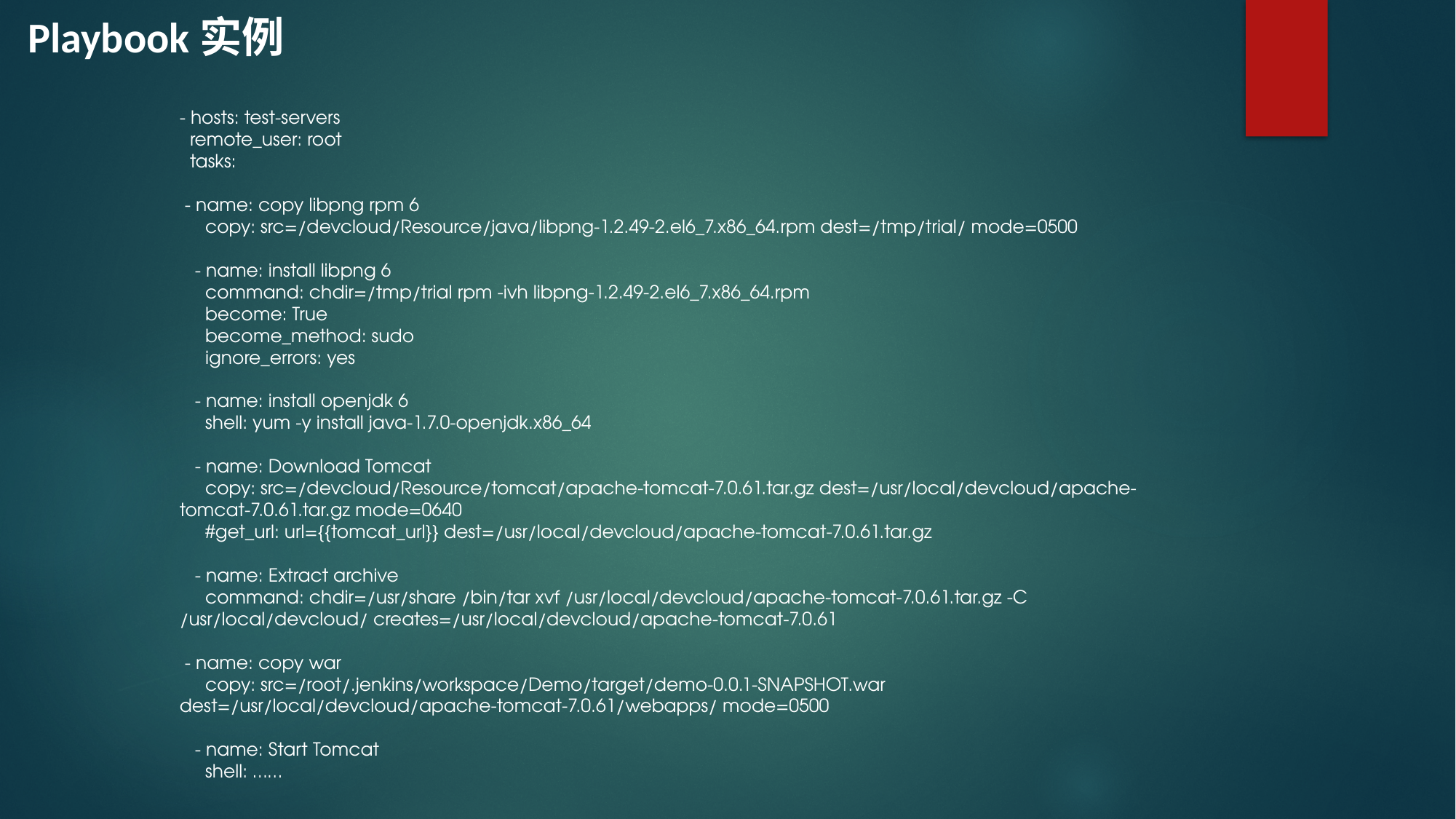

Playbook实例
- hosts: test-servers
  remote_user: root
  tasks:

 - name: copy libpng rpm 6
     copy: src=/devcloud/Resource/java/libpng-1.2.49-2.el6_7.x86_64.rpm dest=/tmp/trial/ mode=0500

   - name: install libpng 6
     command: chdir=/tmp/trial rpm -ivh libpng-1.2.49-2.el6_7.x86_64.rpm
     become: True
     become_method: sudo
     ignore_errors: yes

   - name: install openjdk 6
     shell: yum -y install java-1.7.0-openjdk.x86_64

   - name: Download Tomcat
     copy: src=/devcloud/Resource/tomcat/apache-tomcat-7.0.61.tar.gz dest=/usr/local/devcloud/apache-tomcat-7.0.61.tar.gz mode=0640
     #get_url: url={{tomcat_url}} dest=/usr/local/devcloud/apache-tomcat-7.0.61.tar.gz

   - name: Extract archive
     command: chdir=/usr/share /bin/tar xvf /usr/local/devcloud/apache-tomcat-7.0.61.tar.gz -C /usr/local/devcloud/ creates=/usr/local/devcloud/apache-tomcat-7.0.61

 - name: copy war
     copy: src=/root/.jenkins/workspace/Demo/target/demo-0.0.1-SNAPSHOT.war dest=/usr/local/devcloud/apache-tomcat-7.0.61/webapps/ mode=0500

   - name: Start Tomcat
     shell: ……